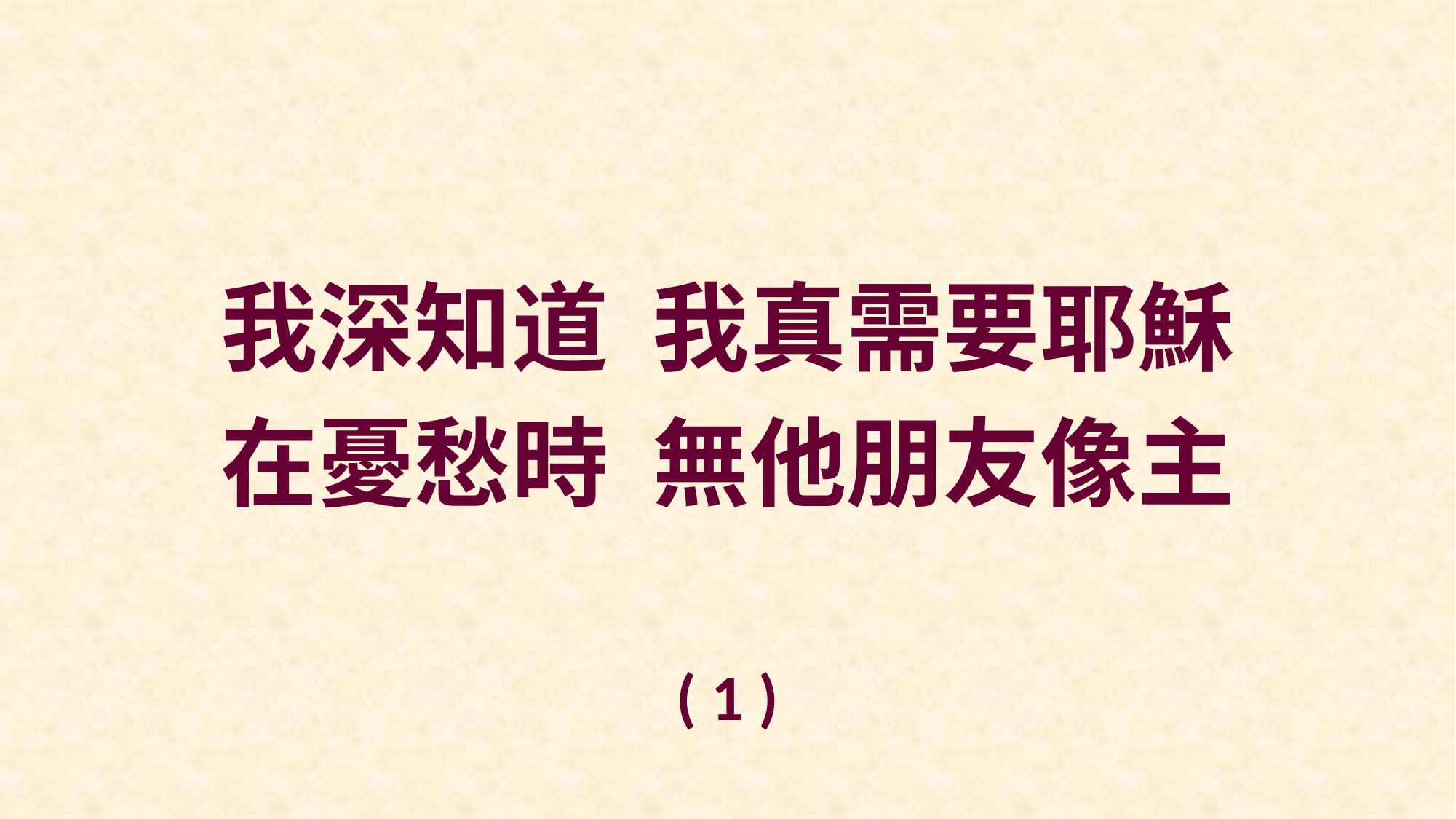

我深知道  我真需要耶穌
在憂愁時  無他朋友像主
( 1 )